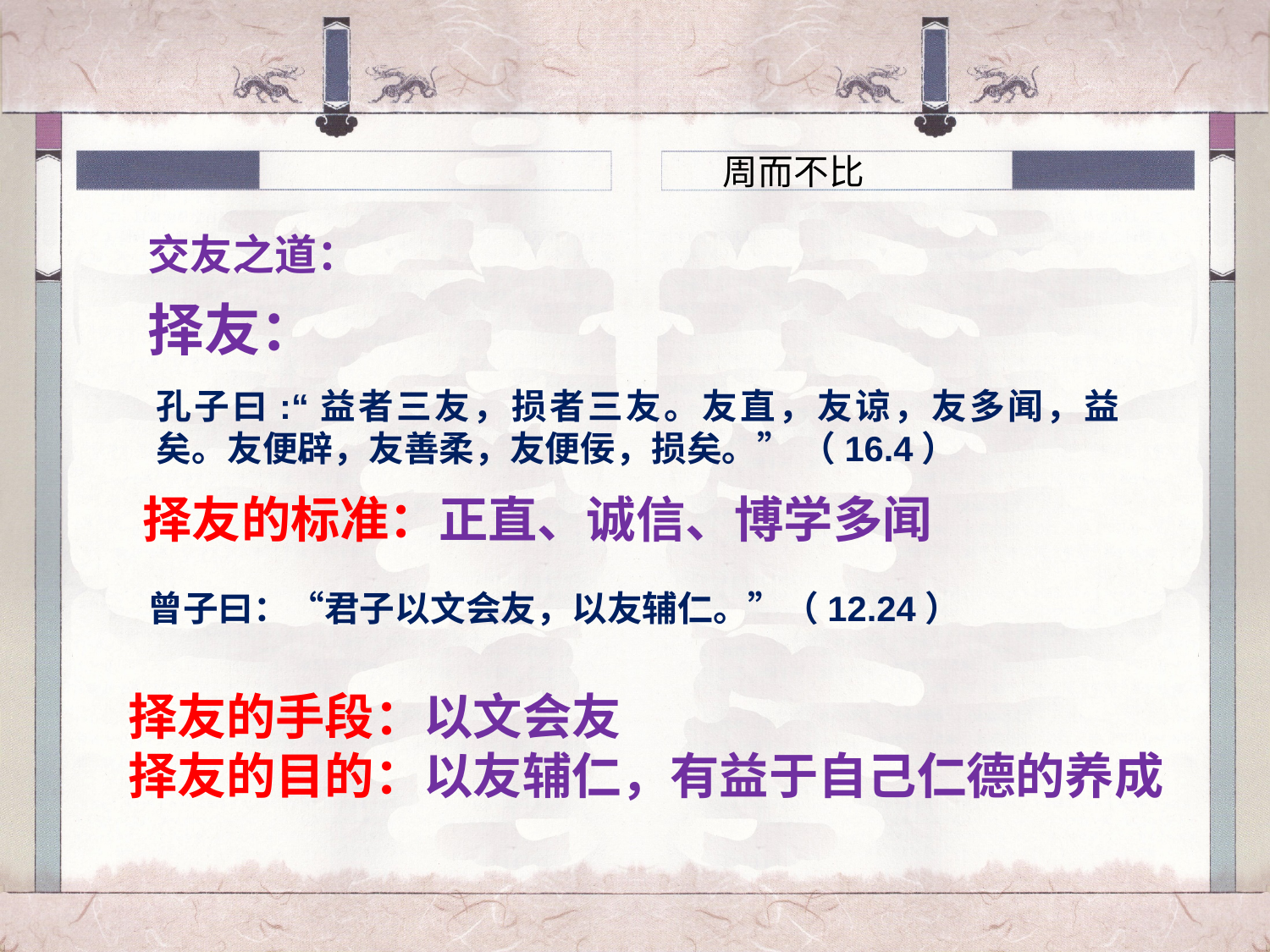

周而不比
交友之道：
择友：
孔子曰:“益者三友，损者三友。友直，友谅，友多闻，益矣。友便辟，友善柔，友便佞，损矣。” （16.4）
择友的标准：正直、诚信、博学多闻
曾子曰：“君子以文会友，以友辅仁。”（12.24）
择友的手段：以文会友
择友的目的：以友辅仁，有益于自己仁德的养成